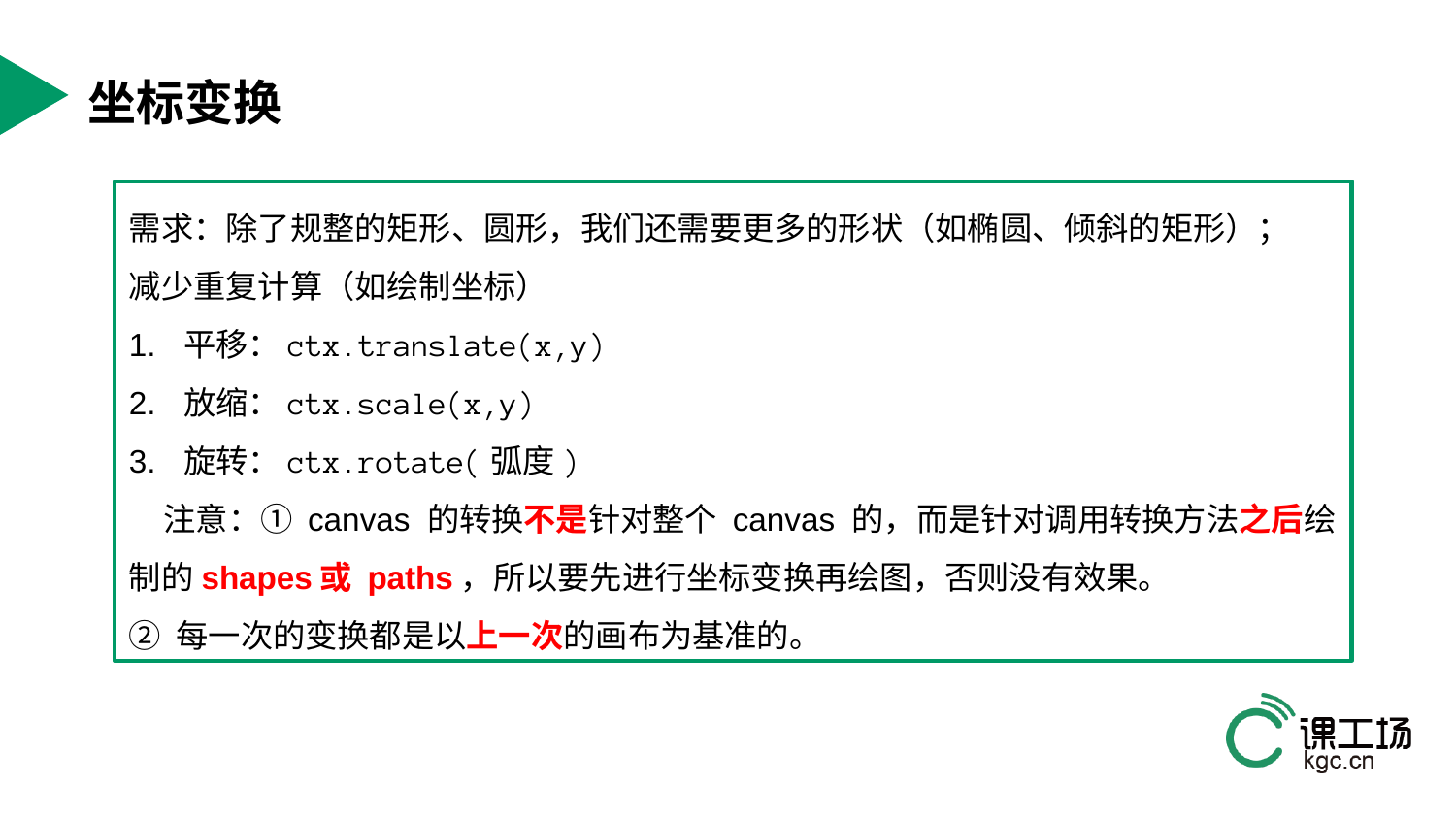

# 坐标变换
需求：除了规整的矩形、圆形，我们还需要更多的形状（如椭圆、倾斜的矩形）；
减少重复计算（如绘制坐标）
平移：ctx.translate(x,y)
放缩：ctx.scale(x,y)
旋转：ctx.rotate(弧度)
   注意：① canvas 的转换不是针对整个 canvas 的，而是针对调用转换方法之后绘制的shapes或 paths，所以要先进行坐标变换再绘图，否则没有效果。
② 每一次的变换都是以上一次的画布为基准的。